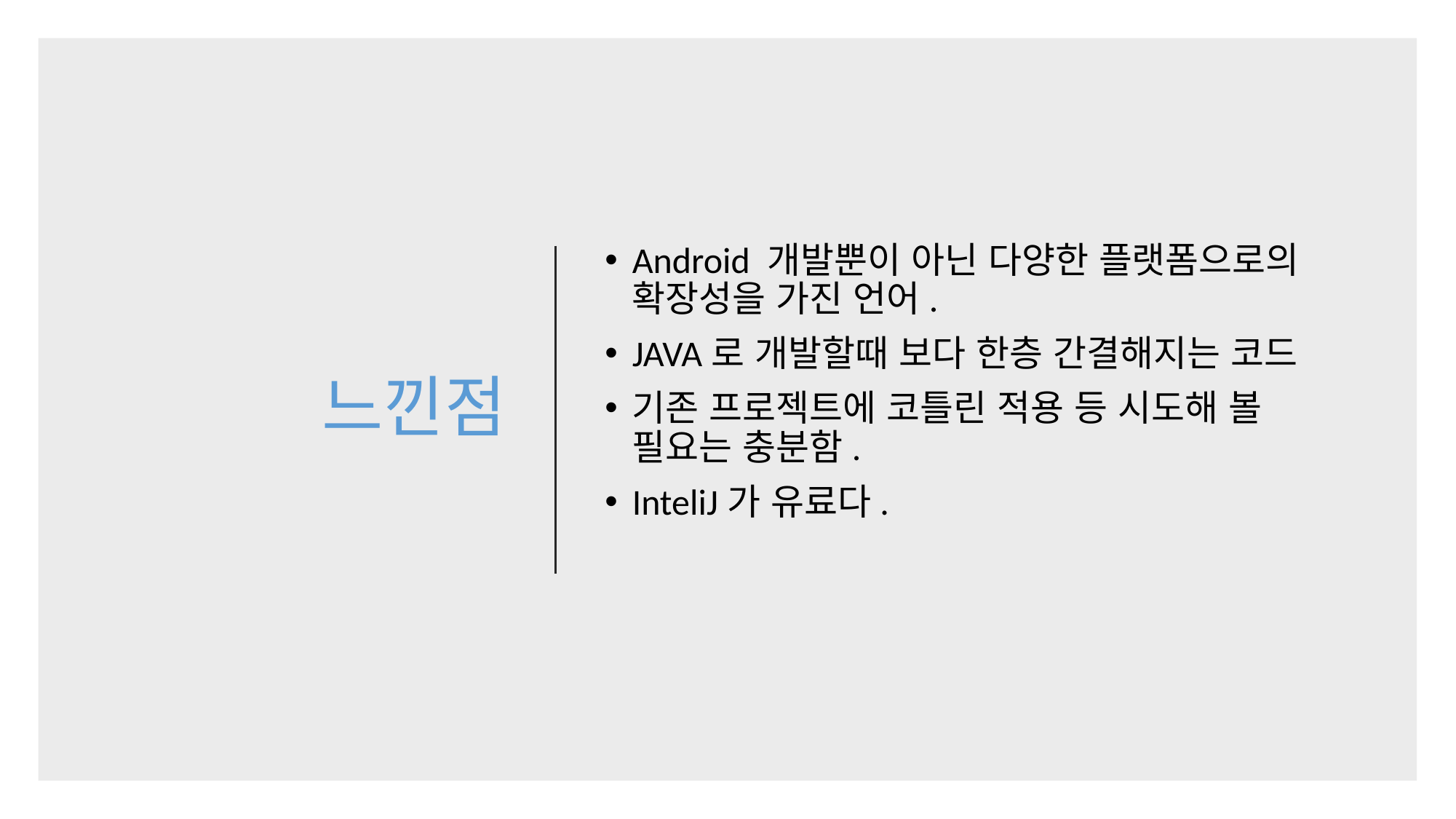

# 느낀점
Android 개발뿐이 아닌 다양한 플랫폼으로의 확장성을 가진 언어.
JAVA로 개발할때 보다 한층 간결해지는 코드
기존 프로젝트에 코틀린 적용 등 시도해 볼 필요는 충분함.
InteliJ가 유료다.